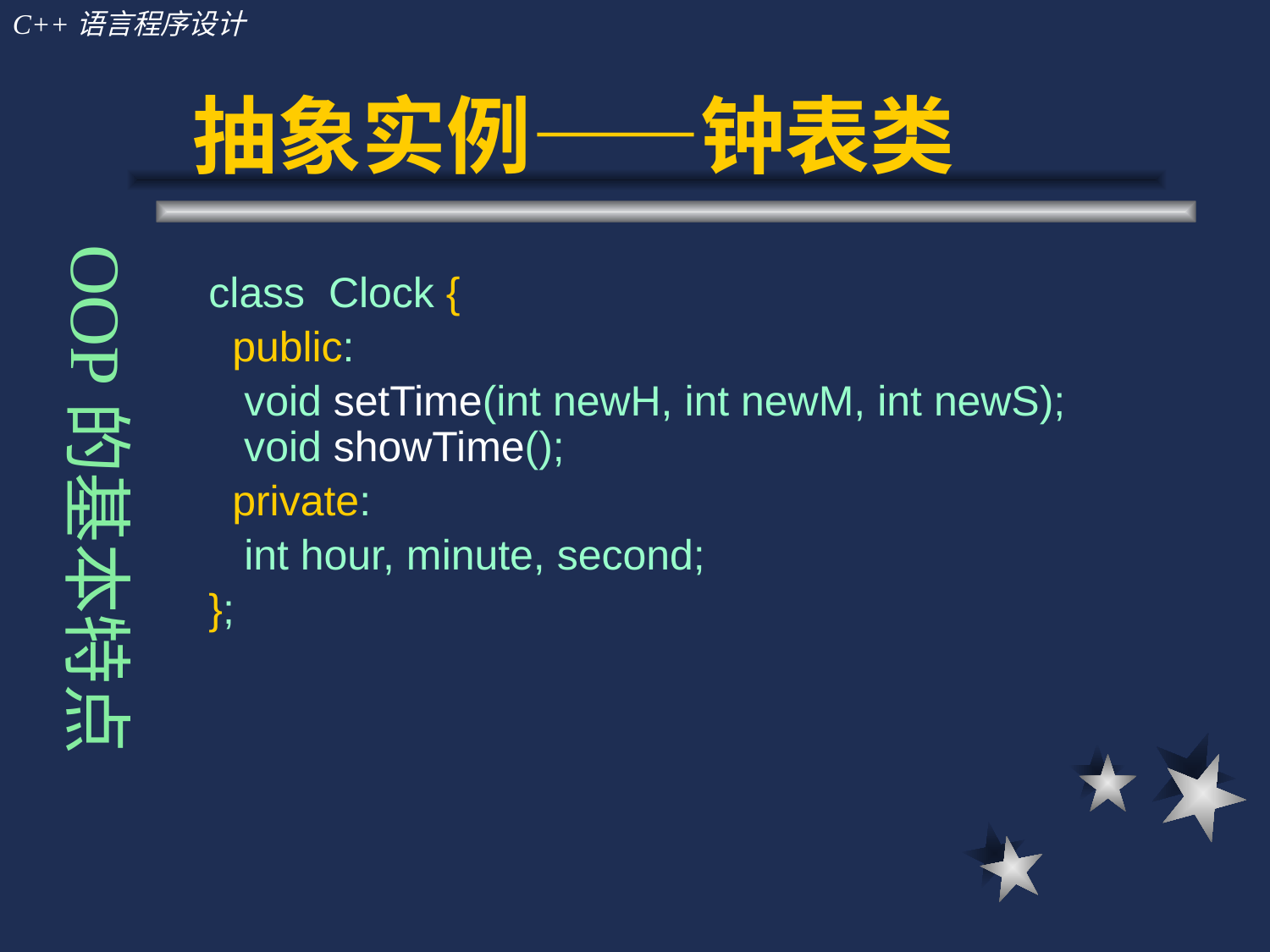

# 抽象实例——钟表类
OOP的基本特点
class  Clock {
  public:
   void setTime(int newH, int newM, int newS);
   void showTime();
  private:
   int hour, minute, second;
};
6